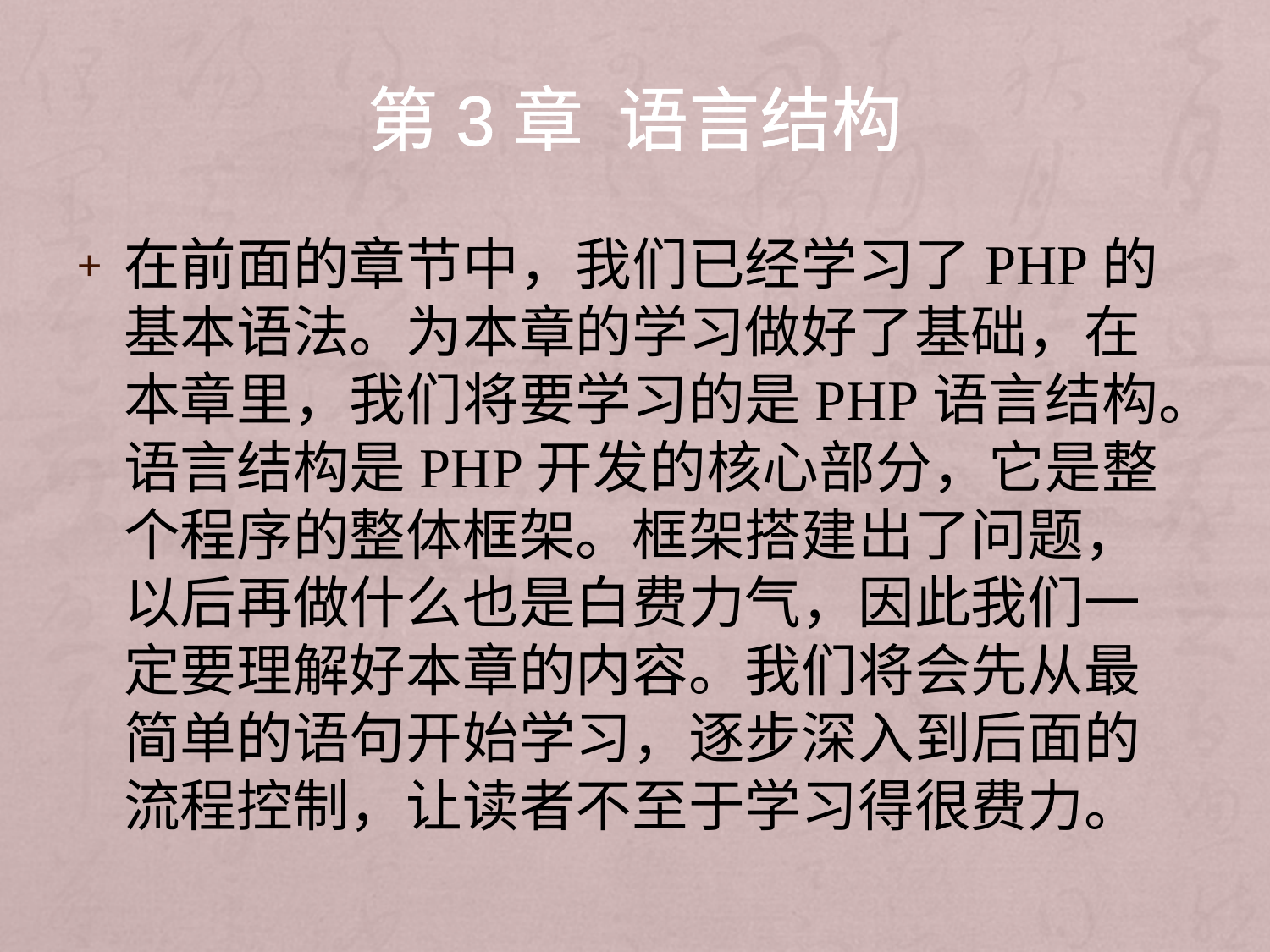

# 第3章  语言结构
在前面的章节中，我们已经学习了PHP的基本语法。为本章的学习做好了基础，在本章里，我们将要学习的是PHP语言结构。语言结构是PHP开发的核心部分，它是整个程序的整体框架。框架搭建出了问题，以后再做什么也是白费力气，因此我们一定要理解好本章的内容。我们将会先从最简单的语句开始学习，逐步深入到后面的流程控制，让读者不至于学习得很费力。